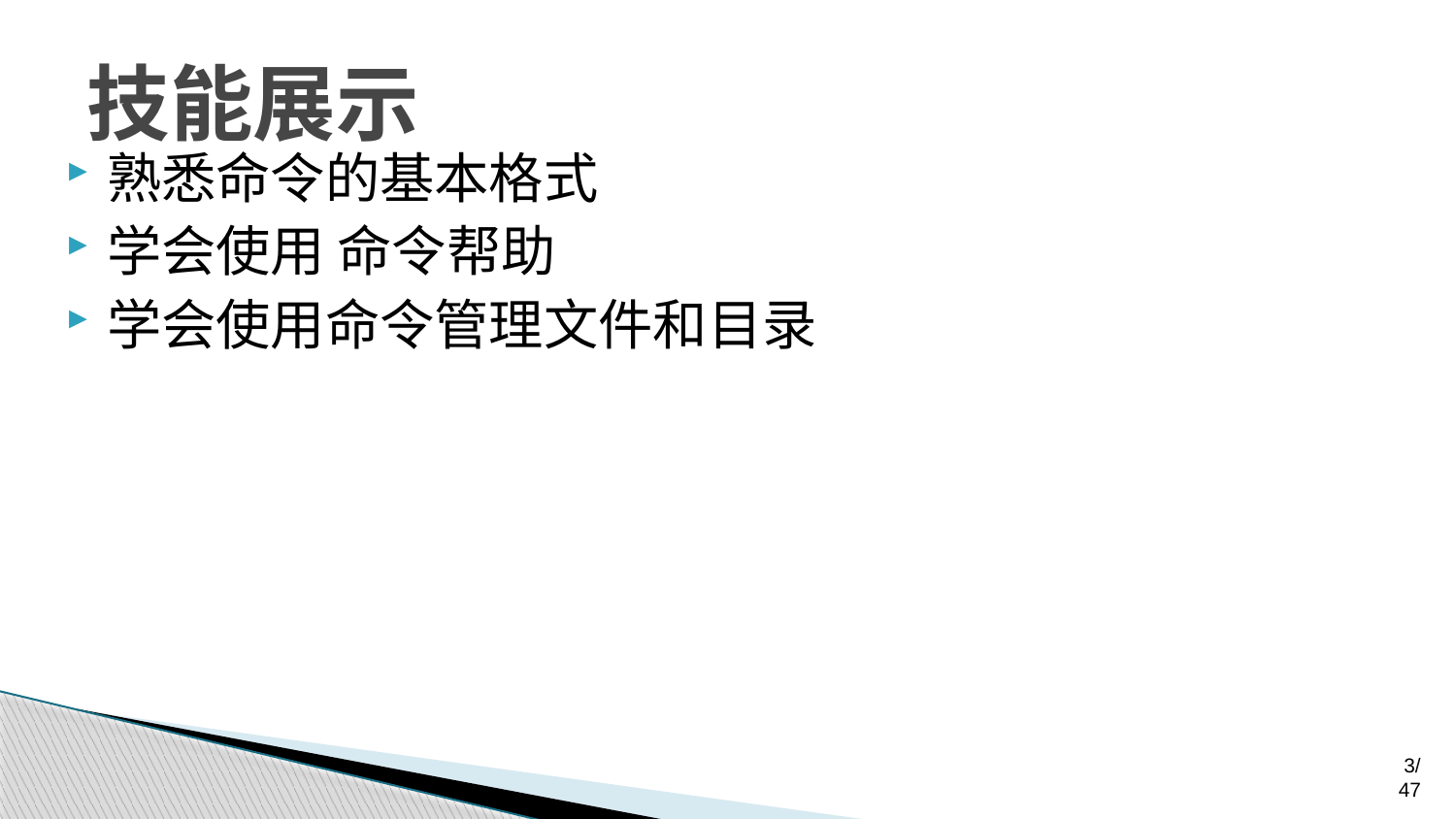

# 技能展示
熟悉命令的基本格式
学会使用 命令帮助
学会使用命令管理文件和目录
3/47